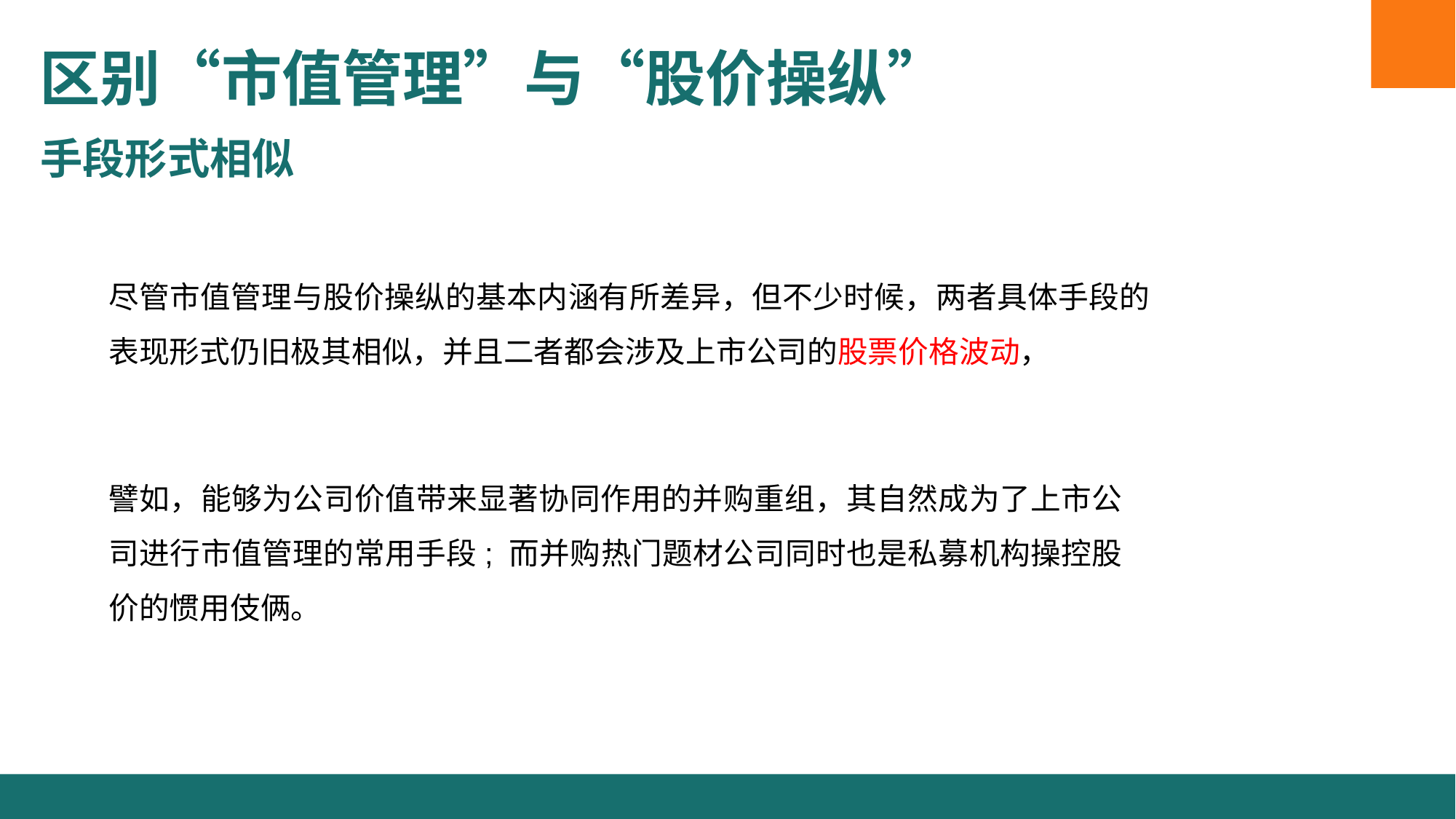

区别“市值管理”与“股价操纵”
手段形式相似
尽管市值管理与股价操纵的基本内涵有所差异，但不少时候，两者具体手段的表现形式仍旧极其相似，并且二者都会涉及上市公司的股票价格波动，
譬如，能够为公司价值带来显著协同作用的并购重组，其自然成为了上市公司进行市值管理的常用手段; 而并购热门题材公司同时也是私募机构操控股价的惯用伎俩。